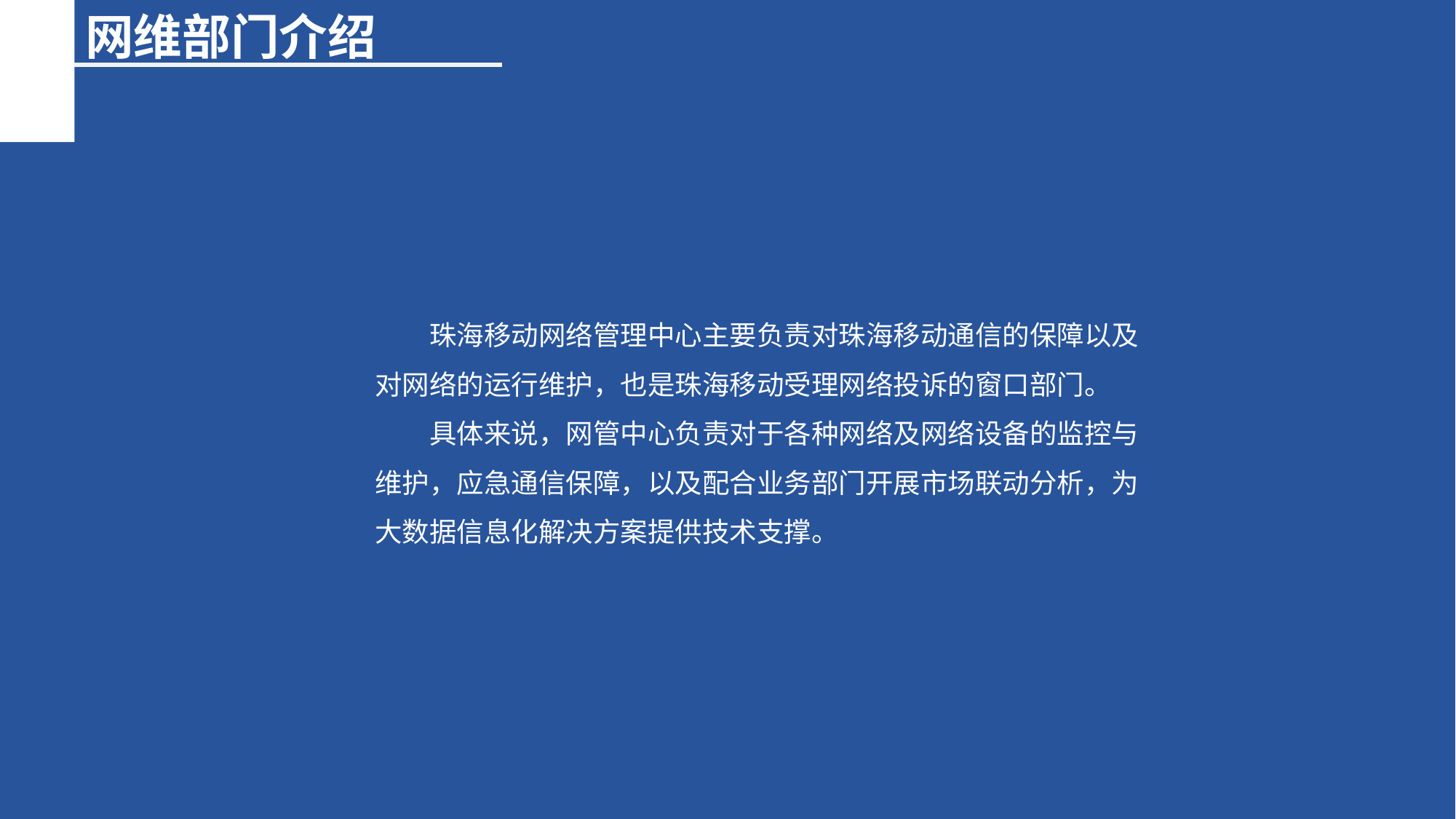

网维部门介绍
珠海移动网络管理中心主要负责对珠海移动通信的保障以及对网络的运行维护，也是珠海移动受理网络投诉的窗口部门。
具体来说，网管中心负责对于各种网络及网络设备的监控与维护，应急通信保障，以及配合业务部门开展市场联动分析，为大数据信息化解决方案提供技术支撑。